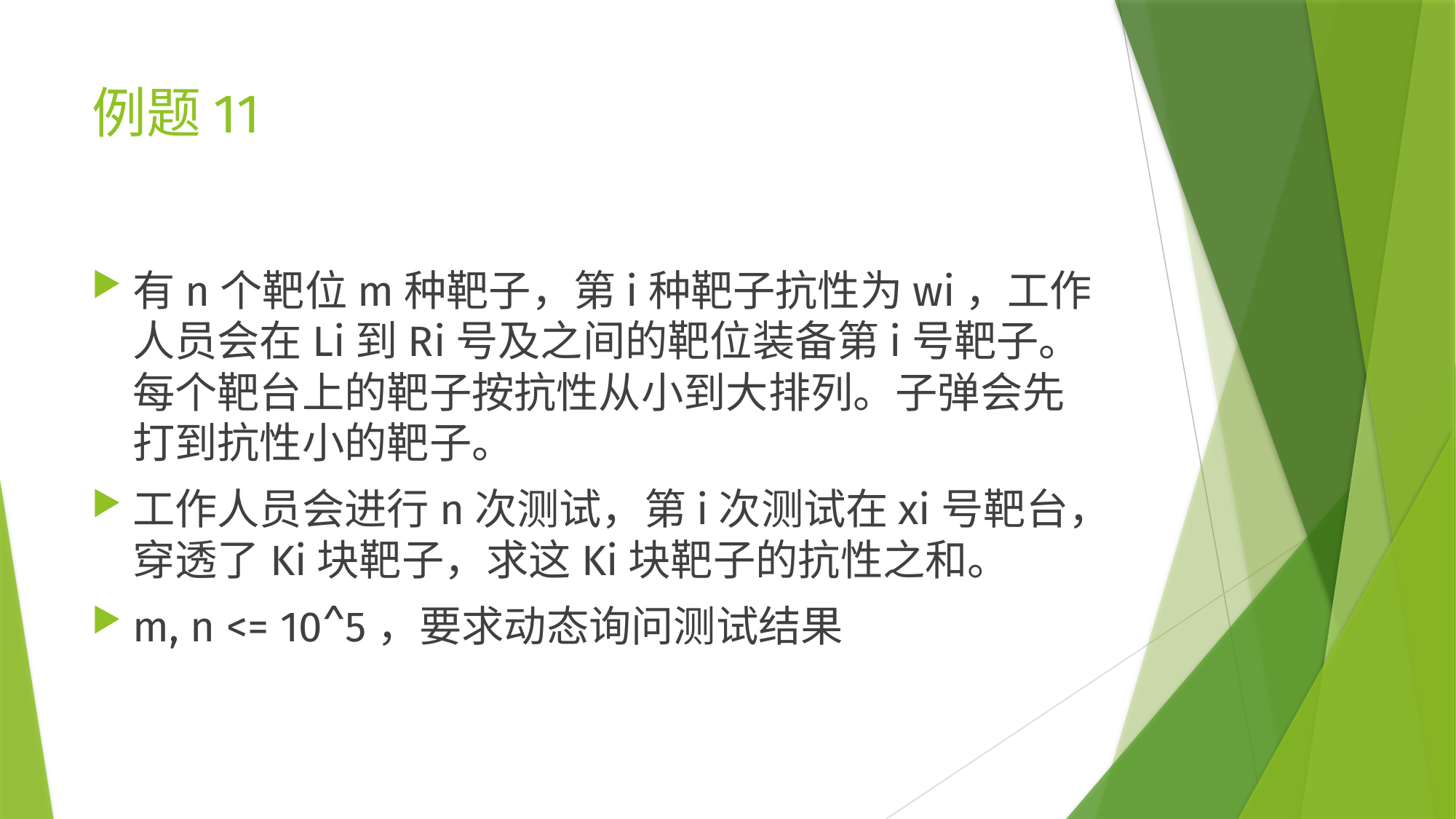

# 例题11
有n个靶位m种靶子，第i种靶子抗性为wi，工作人员会在Li到Ri号及之间的靶位装备第i号靶子。每个靶台上的靶子按抗性从小到大排列。子弹会先打到抗性小的靶子。
工作人员会进行n次测试，第i次测试在xi号靶台，穿透了Ki块靶子，求这Ki块靶子的抗性之和。
m, n <= 10^5，要求动态询问测试结果